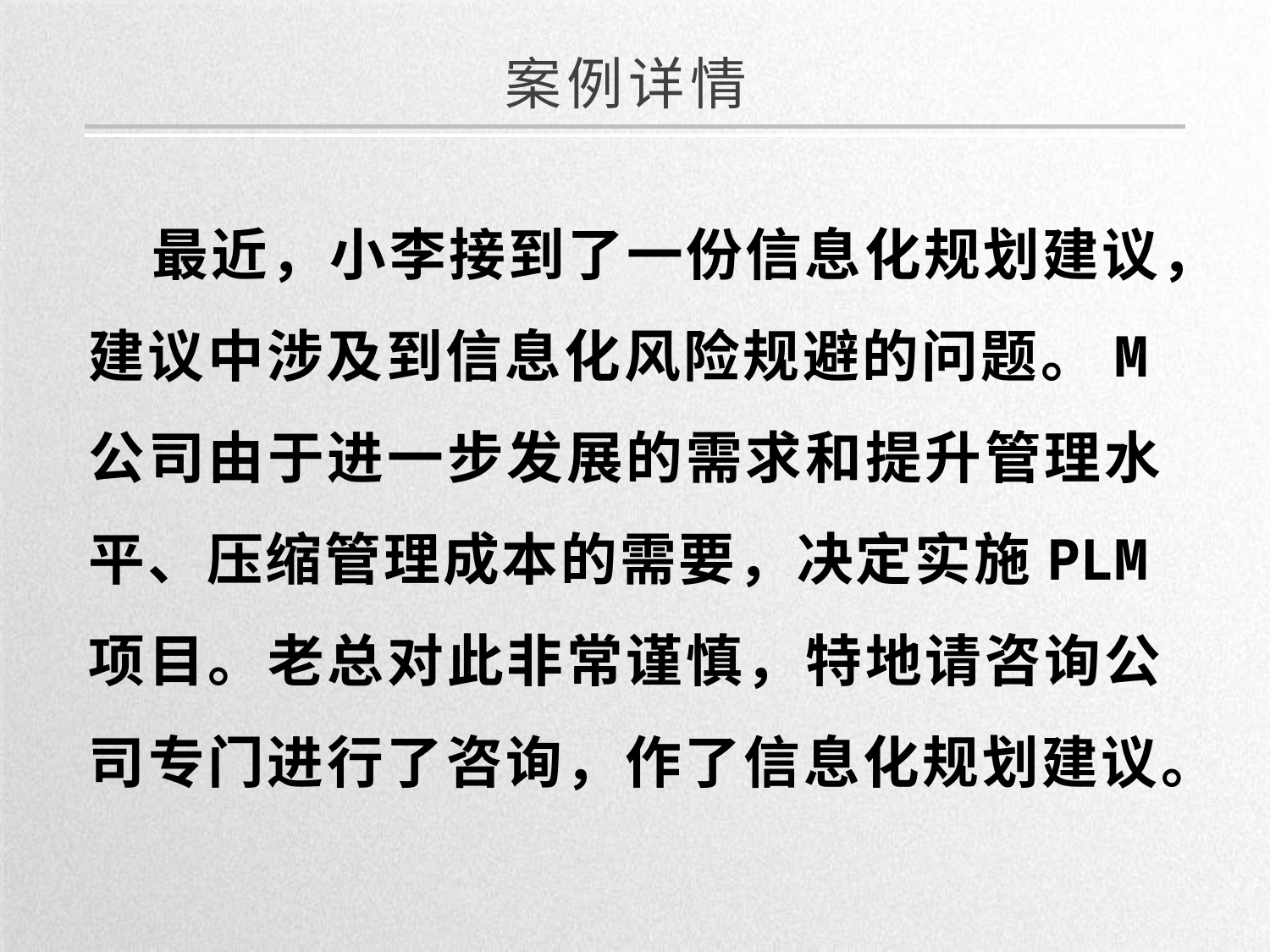

案例详情
最近，小李接到了一份信息化规划建议，建议中涉及到信息化风险规避的问题。M公司由于进一步发展的需求和提升管理水平、压缩管理成本的需要，决定实施PLM项目。老总对此非常谨慎，特地请咨询公司专门进行了咨询，作了信息化规划建议。